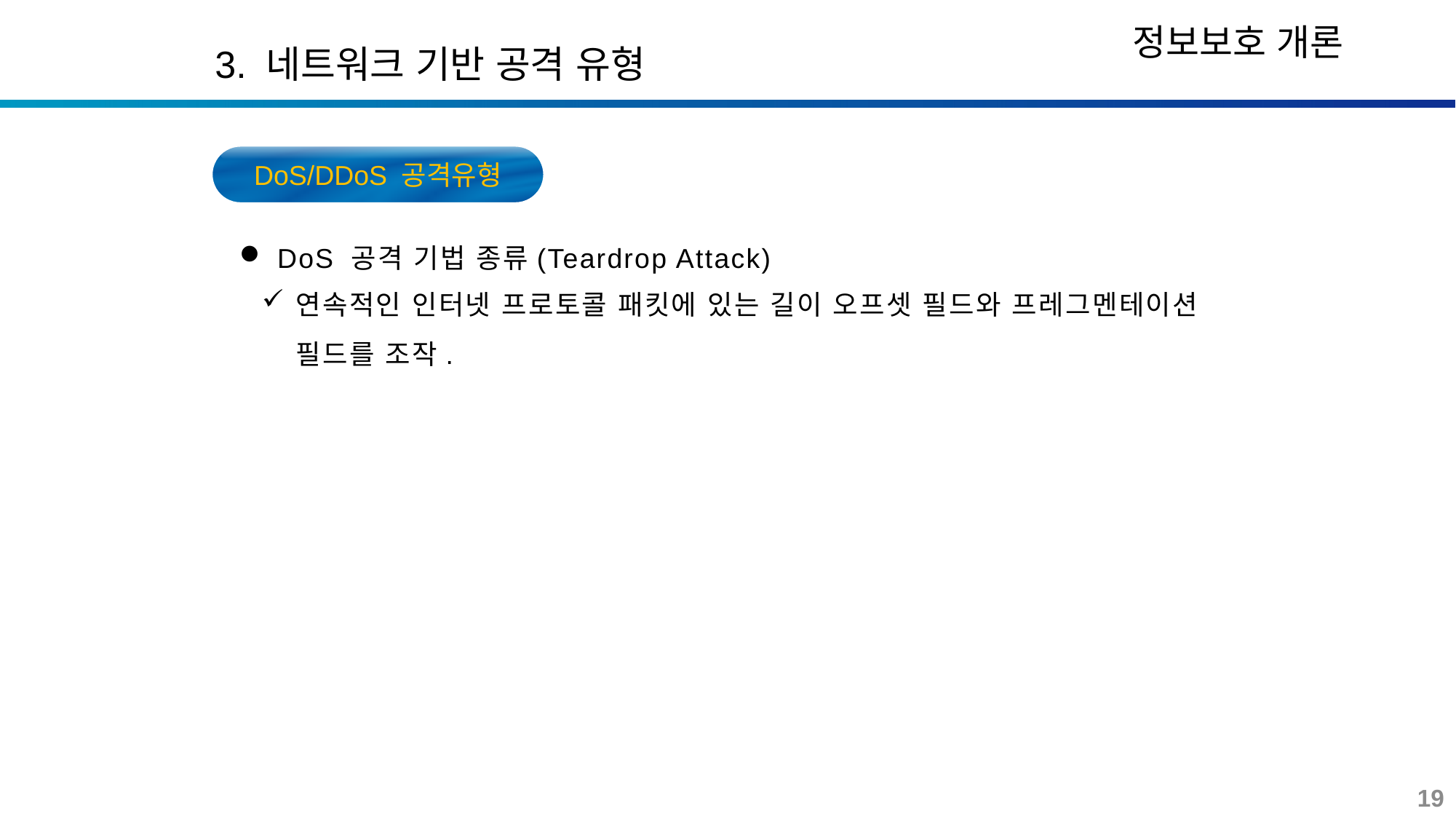

3. 네트워크 기반 공격 유형
DoS/DDoS 공격유형

DoS 공격 기법 종류(Teardrop Attack)
연속적인 인터넷 프로토콜 패킷에 있는 길이 오프셋 필드와 프레그멘테이션 필드를 조작.

19